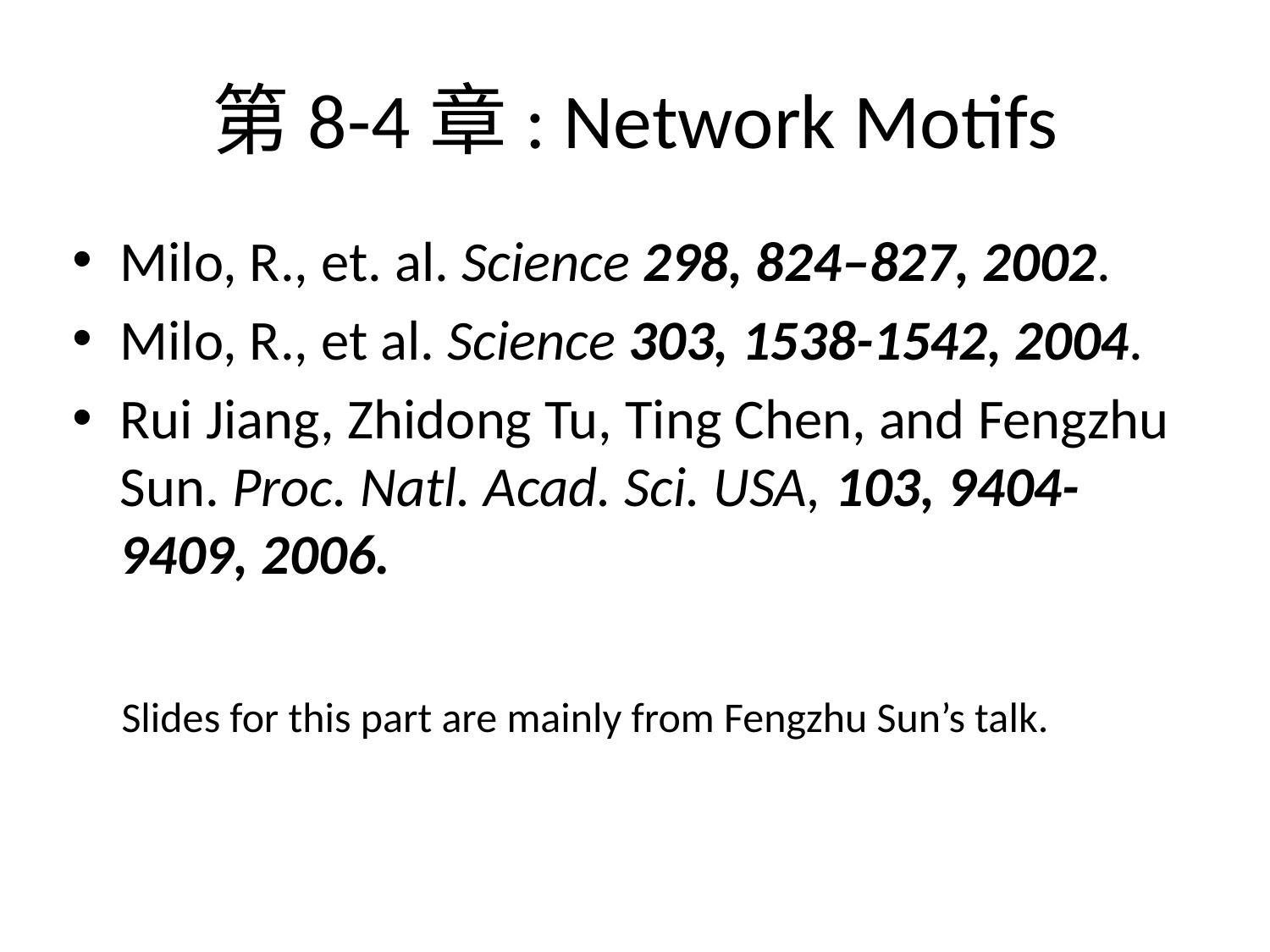

# 第8-4章: Network Motifs
Milo, R., et. al. Science 298, 824–827, 2002.
Milo, R., et al. Science 303, 1538-1542, 2004.
Rui Jiang, Zhidong Tu, Ting Chen, and Fengzhu Sun. Proc. Natl. Acad. Sci. USA, 103, 9404-9409, 2006.

Slides for this part are mainly from Fengzhu Sun’s talk.